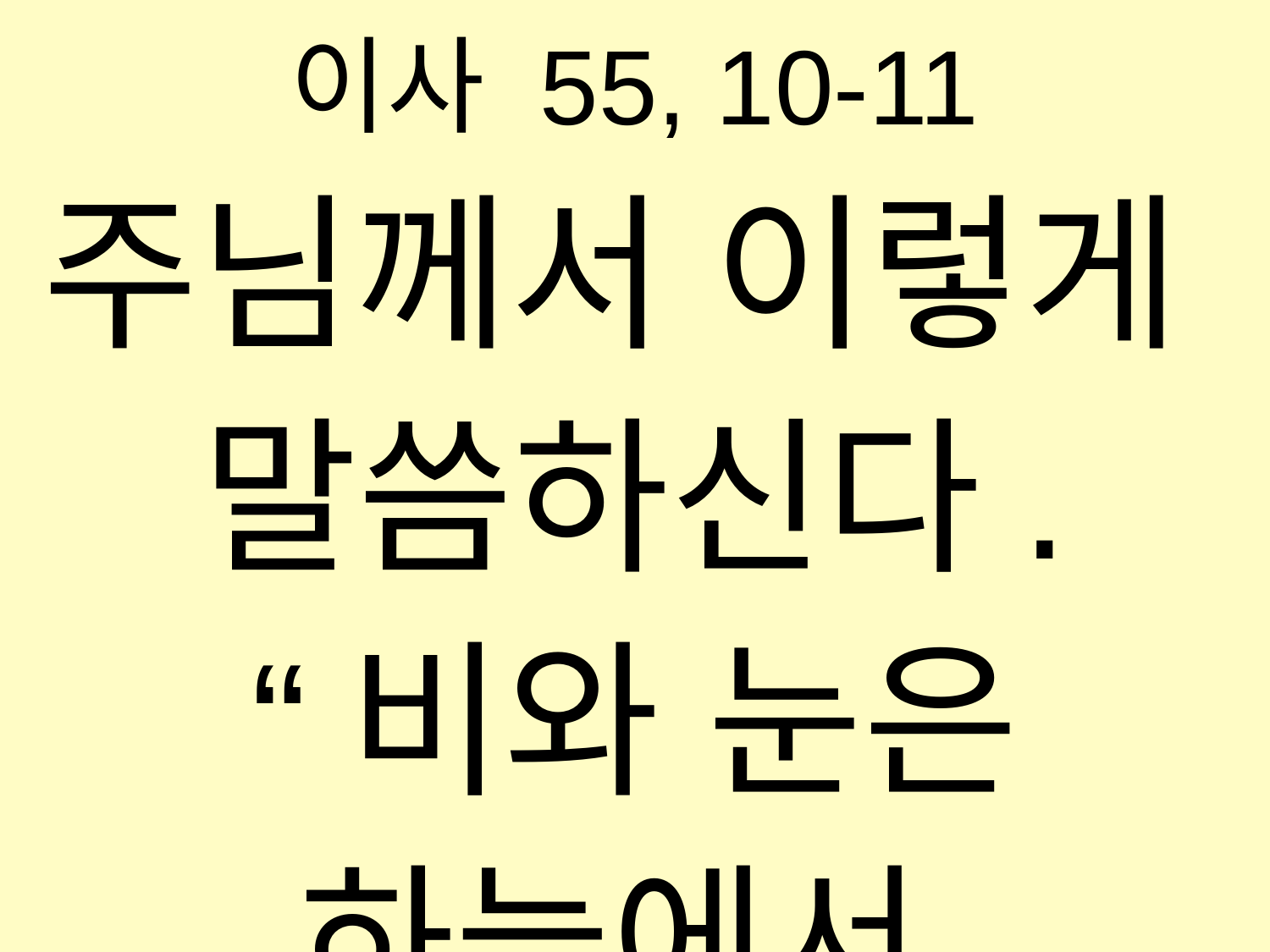

이사 55, 10-11
주님께서 이렇게
말씀하신다.
“비와 눈은 하늘에서